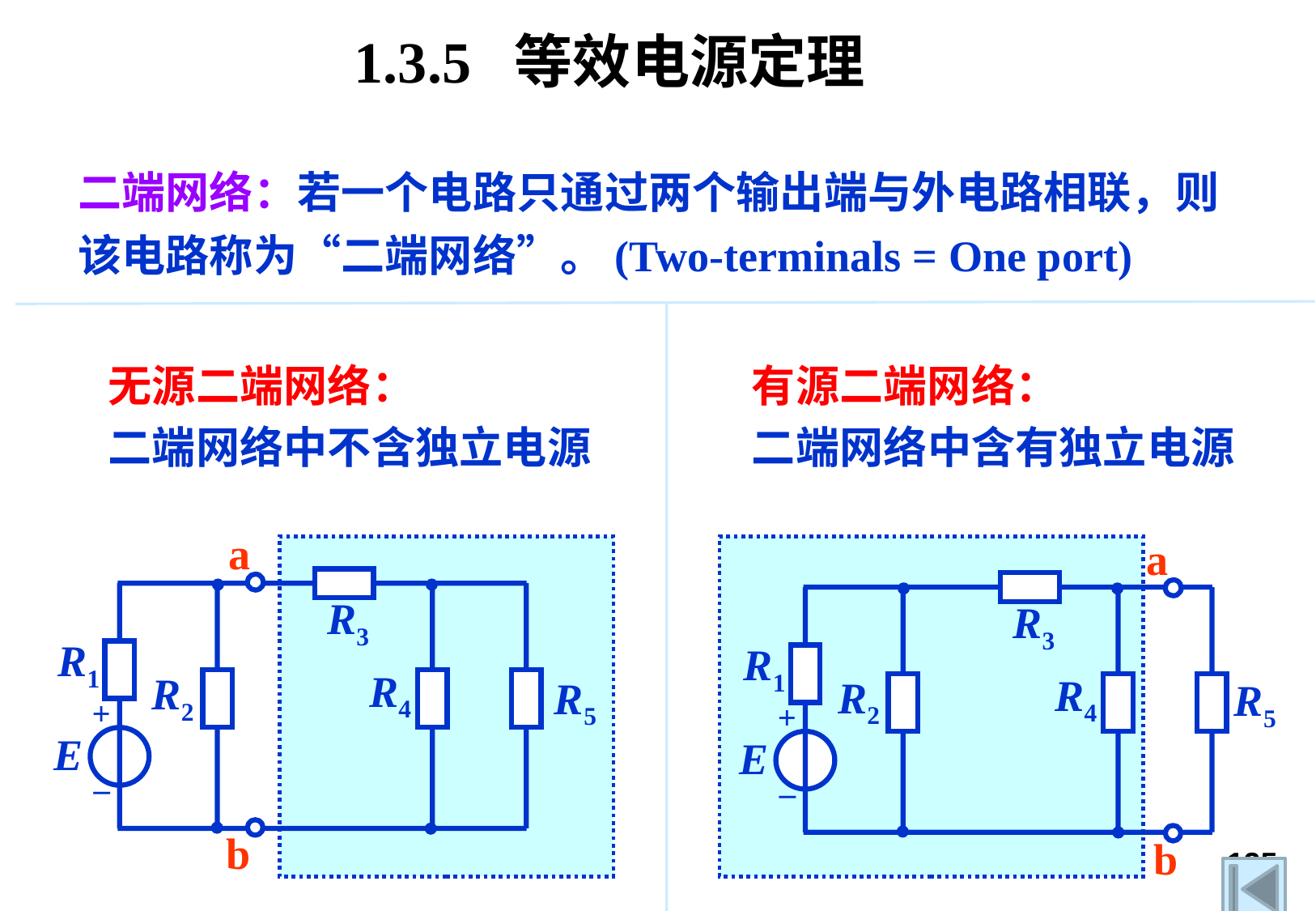

1.3.5  等效电源定理
二端网络：若一个电路只通过两个输出端与外电路相联，则该电路称为“二端网络”。(Two-terminals = One port)

无源二端网络：
二端网络中不含独立电源
有源二端网络：
二端网络中含有独立电源
a

R3
R1

R4
R2
R5

+
E

_
b

a

R3
R1

R4
R2
R5

+
E

_
b